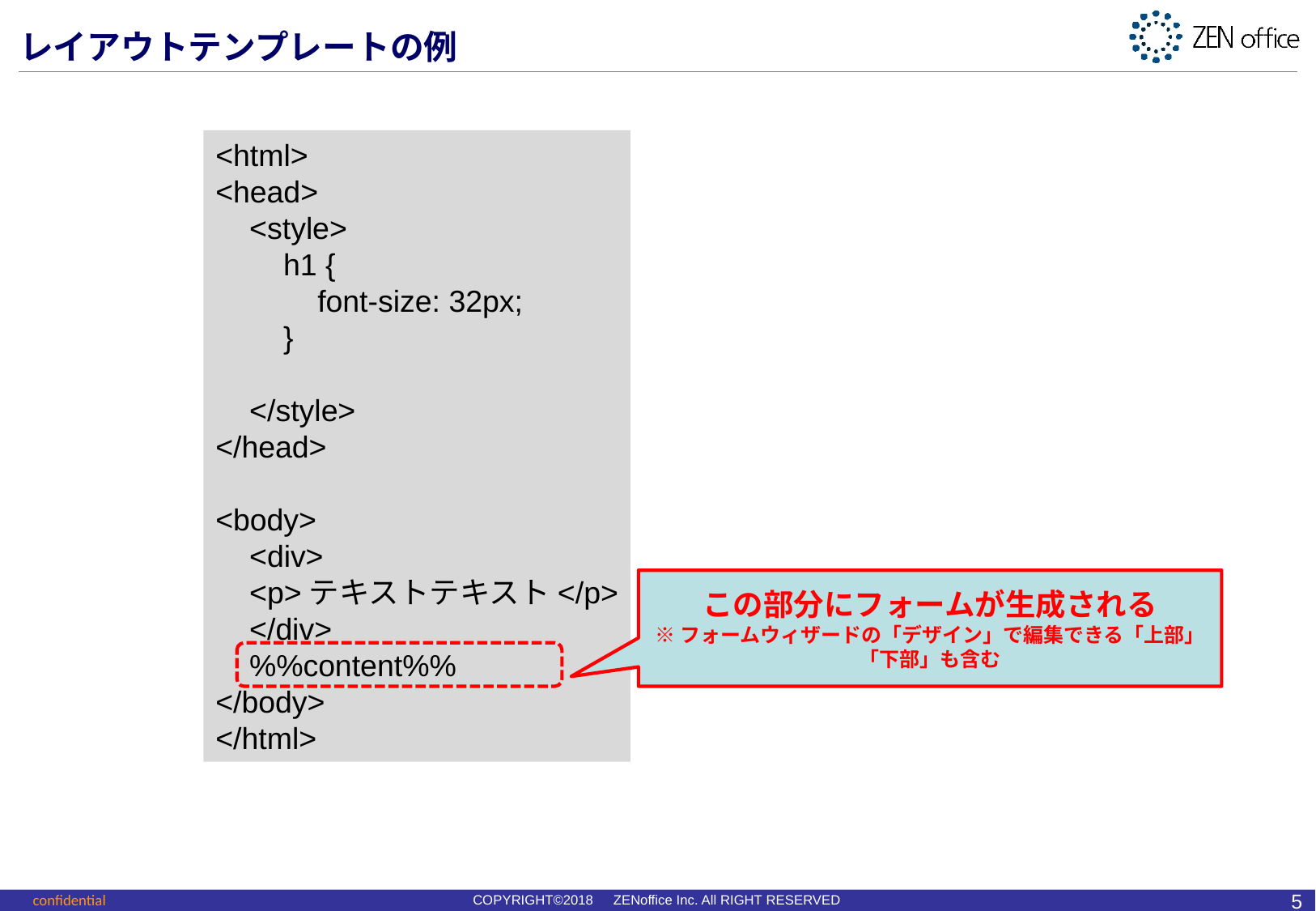

レイアウトテンプレートの例
<html>
<head>
    <style>
        h1 {
            font-size: 32px;
        }

    </style>
</head>

<body>
    <div>
    <p>テキストテキスト</p>
    </div>
    %%content%%
</body>
</html>
この部分にフォームが生成される
※フォームウィザードの「デザイン」で編集できる「上部」「下部」も含む